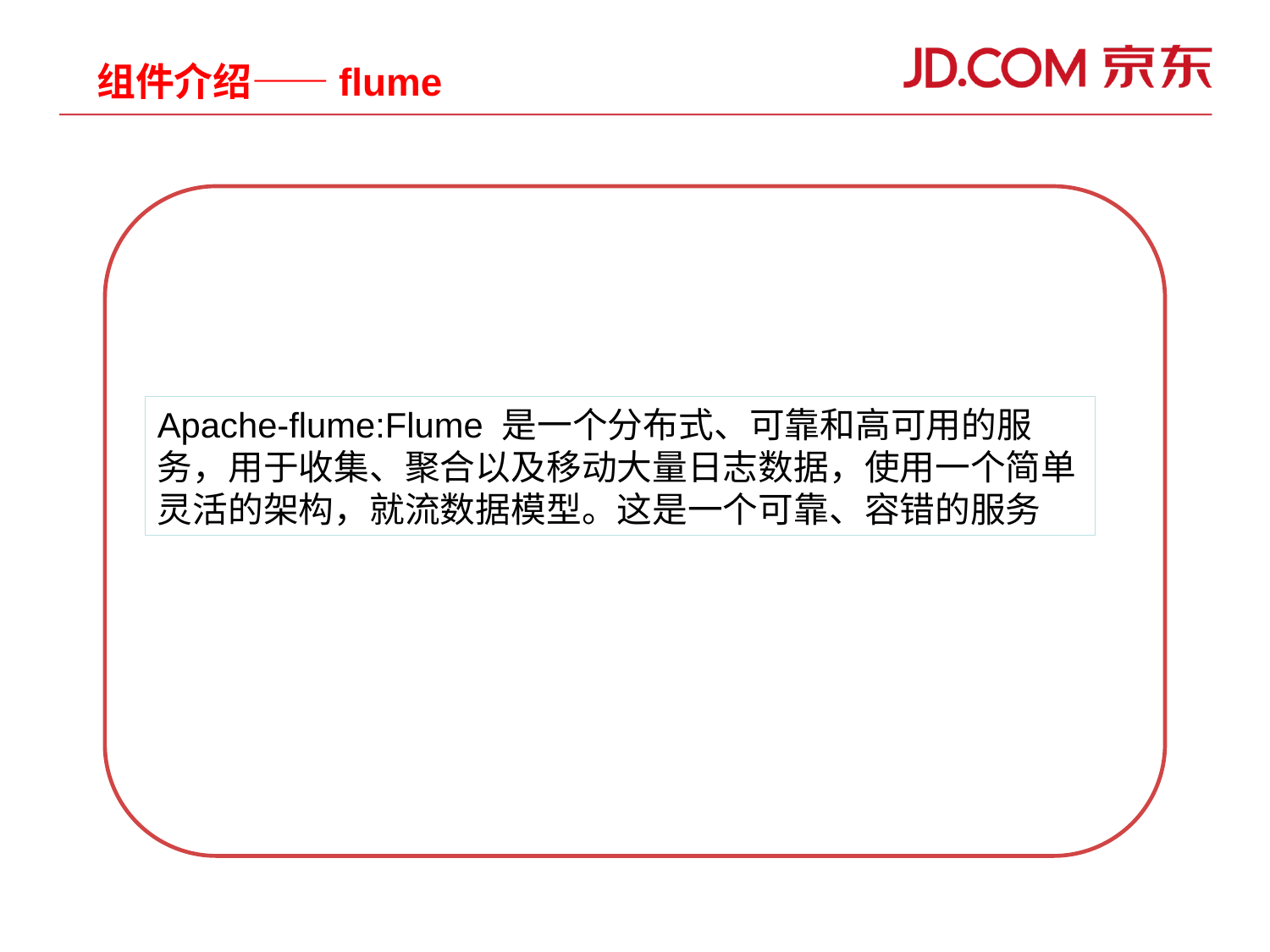

组件介绍——flume

Apache-flume:Flume 是一个分布式、可靠和高可用的服务，用于收集、聚合以及移动大量日志数据，使用一个简单灵活的架构，就流数据模型。这是一个可靠、容错的服务